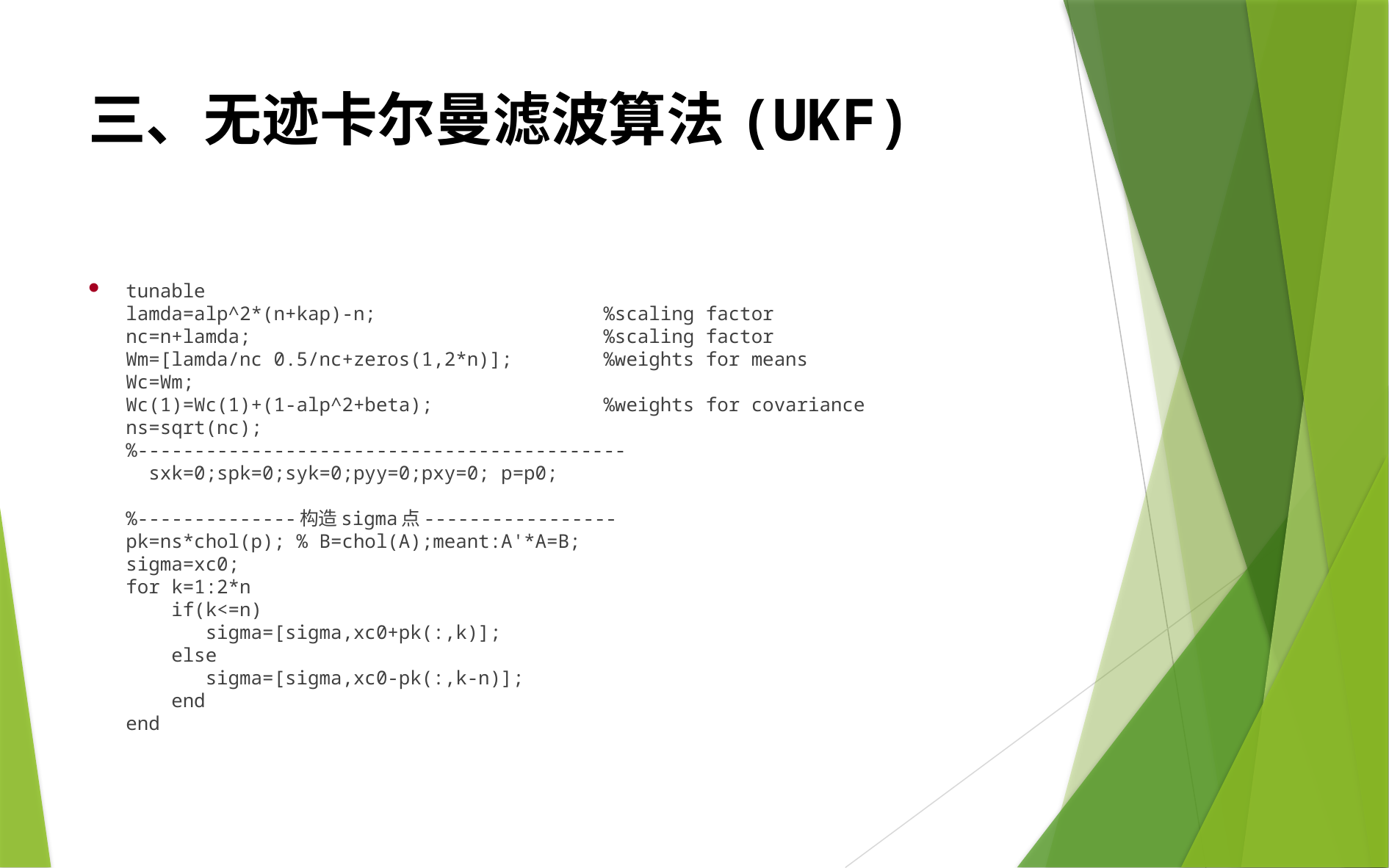

# 三、无迹卡尔曼滤波算法(UKF)
tunable
lamda=alp^2*(n+kap)-n;                    %scaling factor
nc=n+lamda;                               %scaling factor
Wm=[lamda/nc 0.5/nc+zeros(1,2*n)];        %weights for means
Wc=Wm;
Wc(1)=Wc(1)+(1-alp^2+beta);               %weights for covariance
ns=sqrt(nc);
%-------------------------------------------
  sxk=0;spk=0;syk=0;pyy=0;pxy=0; p=p0;     
    
%--------------构造sigma点-----------------
pk=ns*chol(p); % B=chol(A);meant:A'*A=B;
sigma=xc0;
for k=1:2*n
    if(k<=n)
       sigma=[sigma,xc0+pk(:,k)];
    else
       sigma=[sigma,xc0-pk(:,k-n)];
    end
end